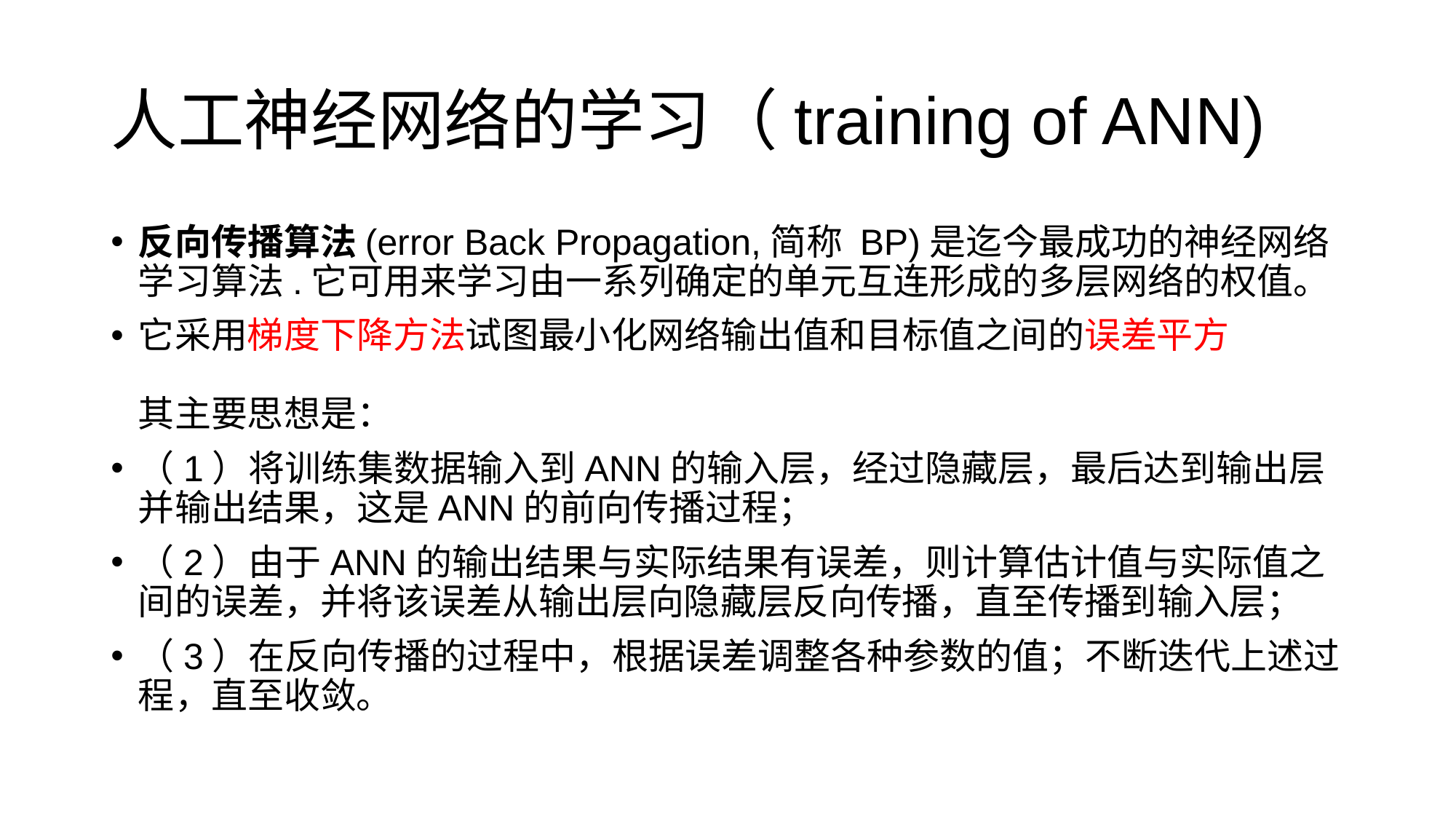

# 人工神经网络的学习（training of ANN)
反向传播算法(error Back Propagation,简称 BP)是迄今最成功的神经网络学习算法.它可用来学习由一系列确定的单元互连形成的多层网络的权值。
它采用梯度下降方法试图最小化网络输出值和目标值之间的误差平方
其主要思想是：
（1）将训练集数据输入到ANN的输入层，经过隐藏层，最后达到输出层并输出结果，这是ANN的前向传播过程；
（2）由于ANN的输出结果与实际结果有误差，则计算估计值与实际值之间的误差，并将该误差从输出层向隐藏层反向传播，直至传播到输入层；
（3）在反向传播的过程中，根据误差调整各种参数的值；不断迭代上述过程，直至收敛。